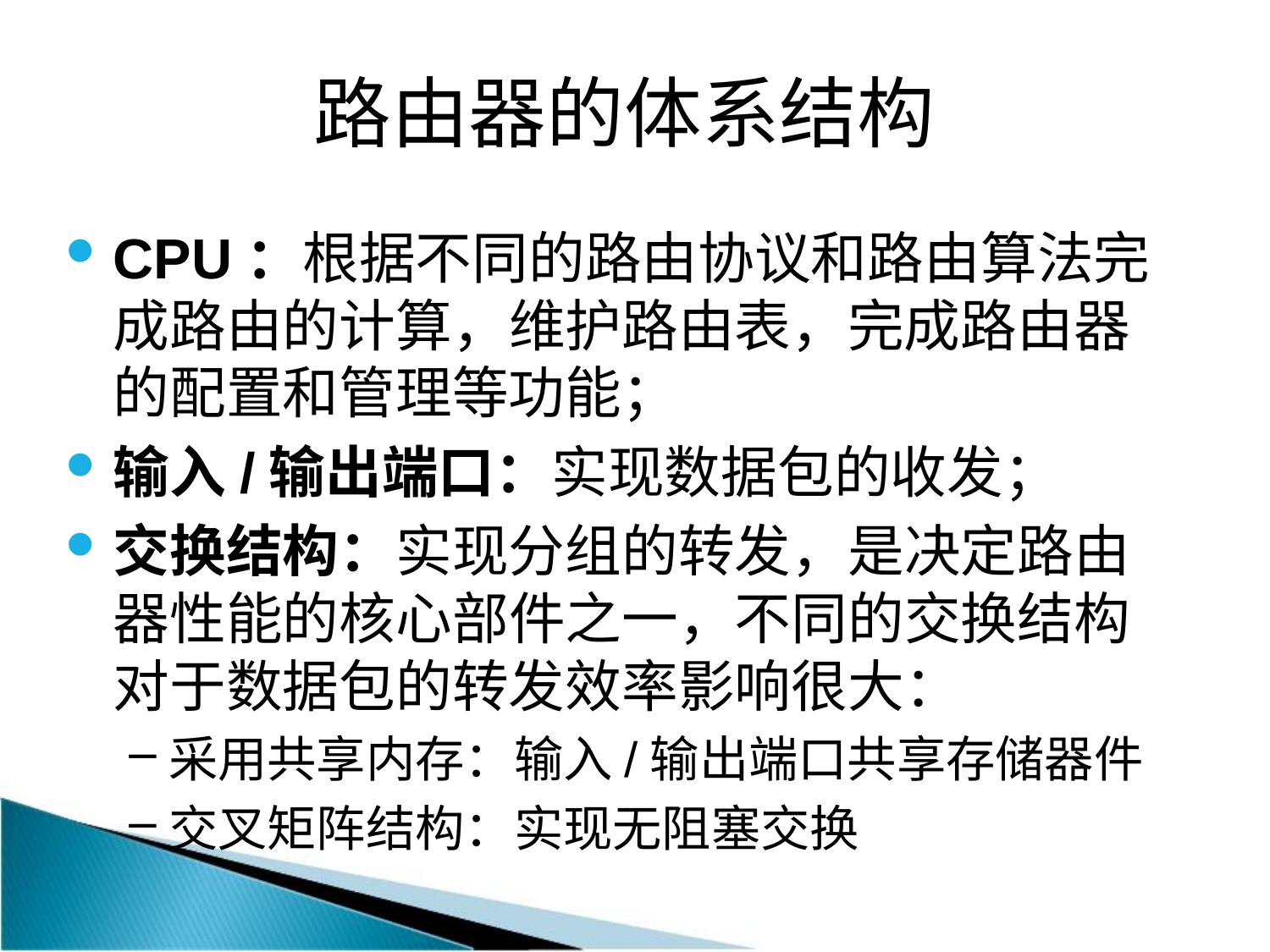

# 路由器的体系结构
CPU：根据不同的路由协议和路由算法完成路由的计算，维护路由表，完成路由器的配置和管理等功能；
输入/输出端口：实现数据包的收发；
交换结构：实现分组的转发，是决定路由器性能的核心部件之一，不同的交换结构对于数据包的转发效率影响很大：
采用共享内存：输入/输出端口共享存储器件
交叉矩阵结构：实现无阻塞交换